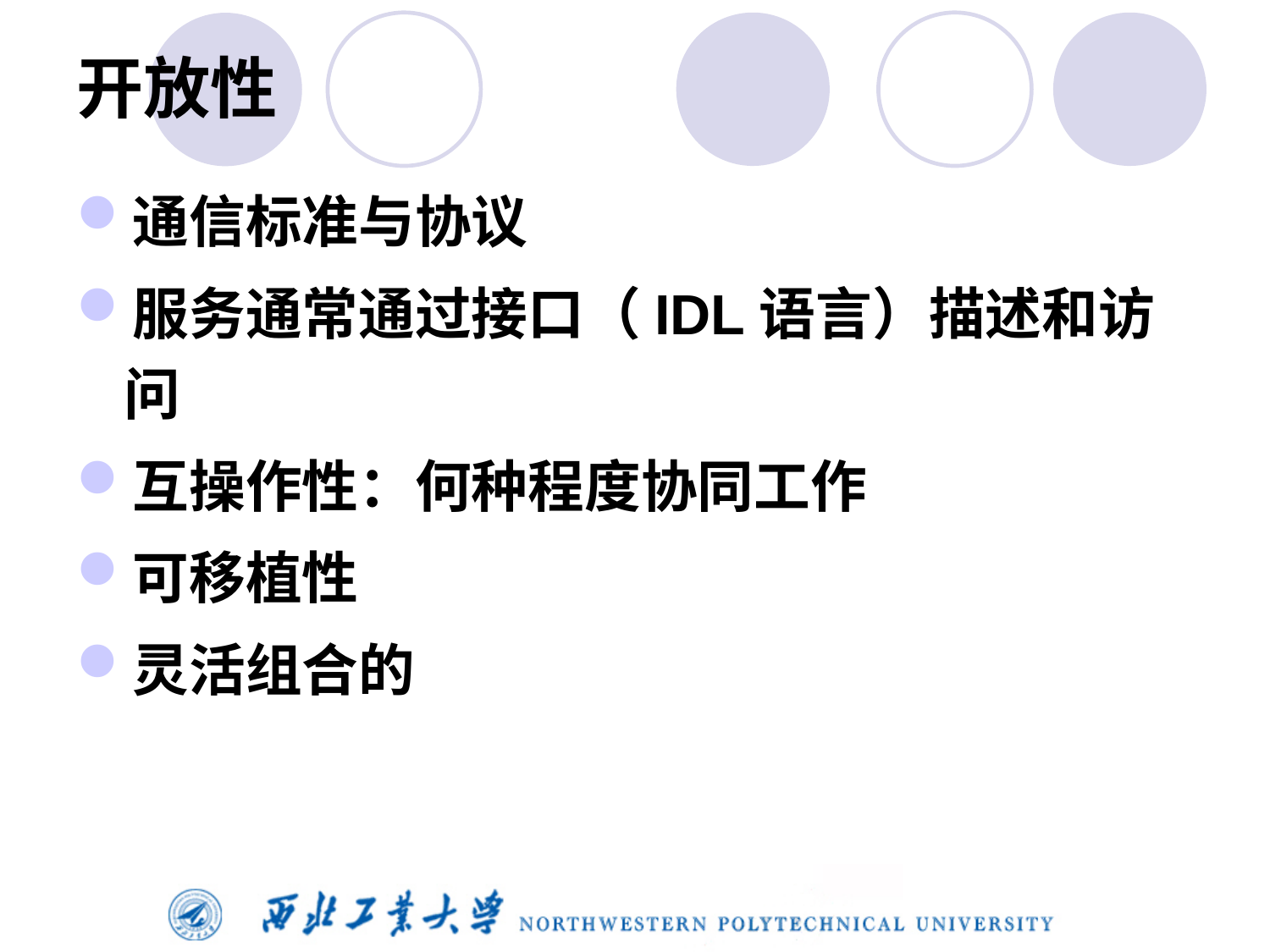

# 开放性
通信标准与协议
服务通常通过接口（IDL语言）描述和访问
互操作性：何种程度协同工作
可移植性
灵活组合的